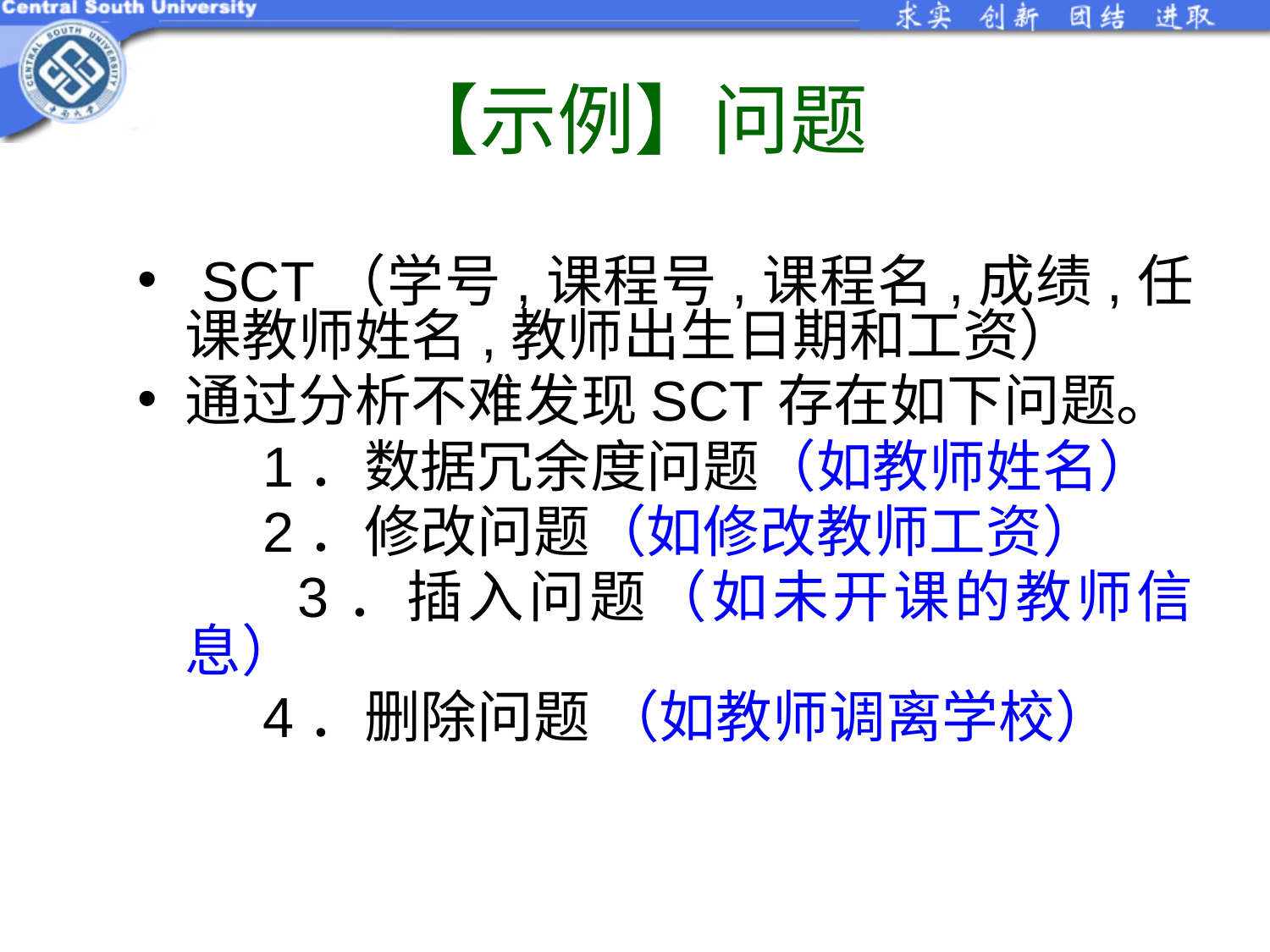

# 【示例】问题
 SCT（学号,课程号,课程名,成绩,任课教师姓名,教师出生日期和工资）
通过分析不难发现SCT存在如下问题。
        1．数据冗余度问题（如教师姓名）
        2．修改问题（如修改教师工资）
        3．插入问题（如未开课的教师信息）
        4．删除问题 （如教师调离学校）